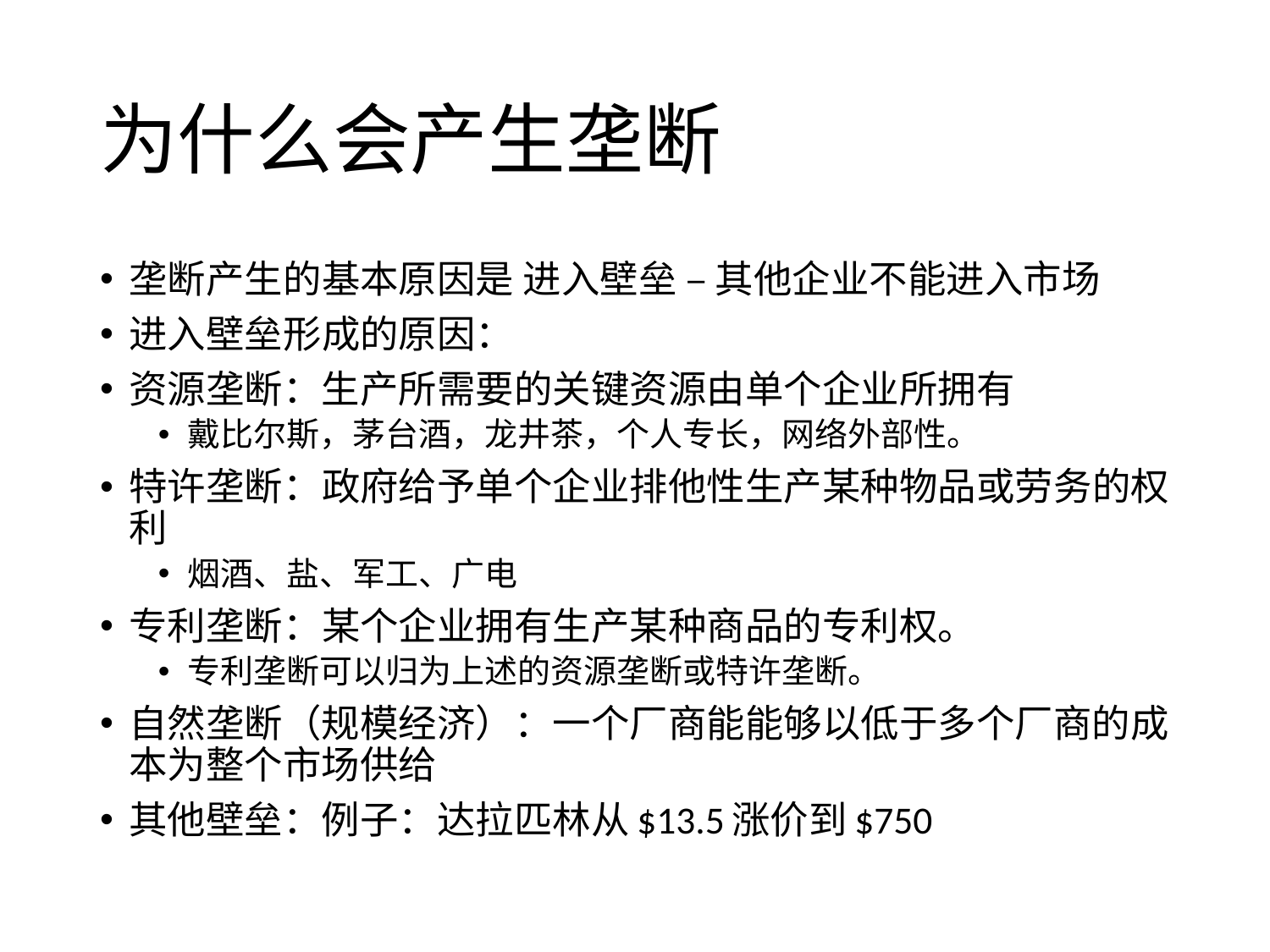

# 为什么会产生垄断
垄断产生的基本原因是 进入壁垒 – 其他企业不能进入市场
进入壁垒形成的原因：
资源垄断：生产所需要的关键资源由单个企业所拥有
戴比尔斯，茅台酒，龙井茶，个人专长，网络外部性。
特许垄断：政府给予单个企业排他性生产某种物品或劳务的权利
烟酒、盐、军工、广电
专利垄断：某个企业拥有生产某种商品的专利权。
专利垄断可以归为上述的资源垄断或特许垄断。
自然垄断（规模经济）：一个厂商能能够以低于多个厂商的成本为整个市场供给
其他壁垒：例子：达拉匹林从$13.5涨价到$750